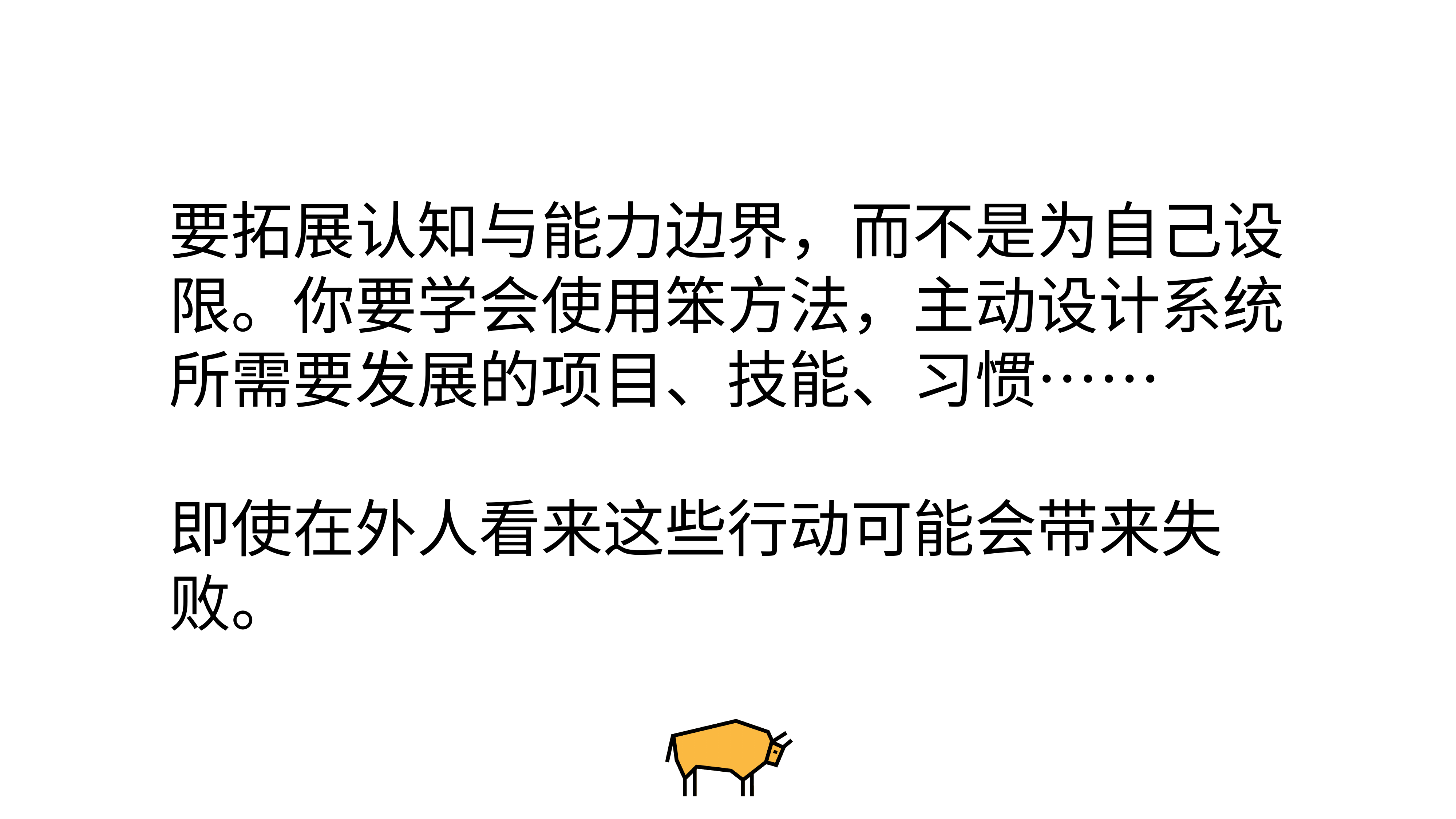

# 要拓展认知与能力边界，而不是为自己设限。你要学会使用笨方法，主动设计系统所需要发展的项目、技能、习惯…… 即使在外人看来这些行动可能会带来失败。